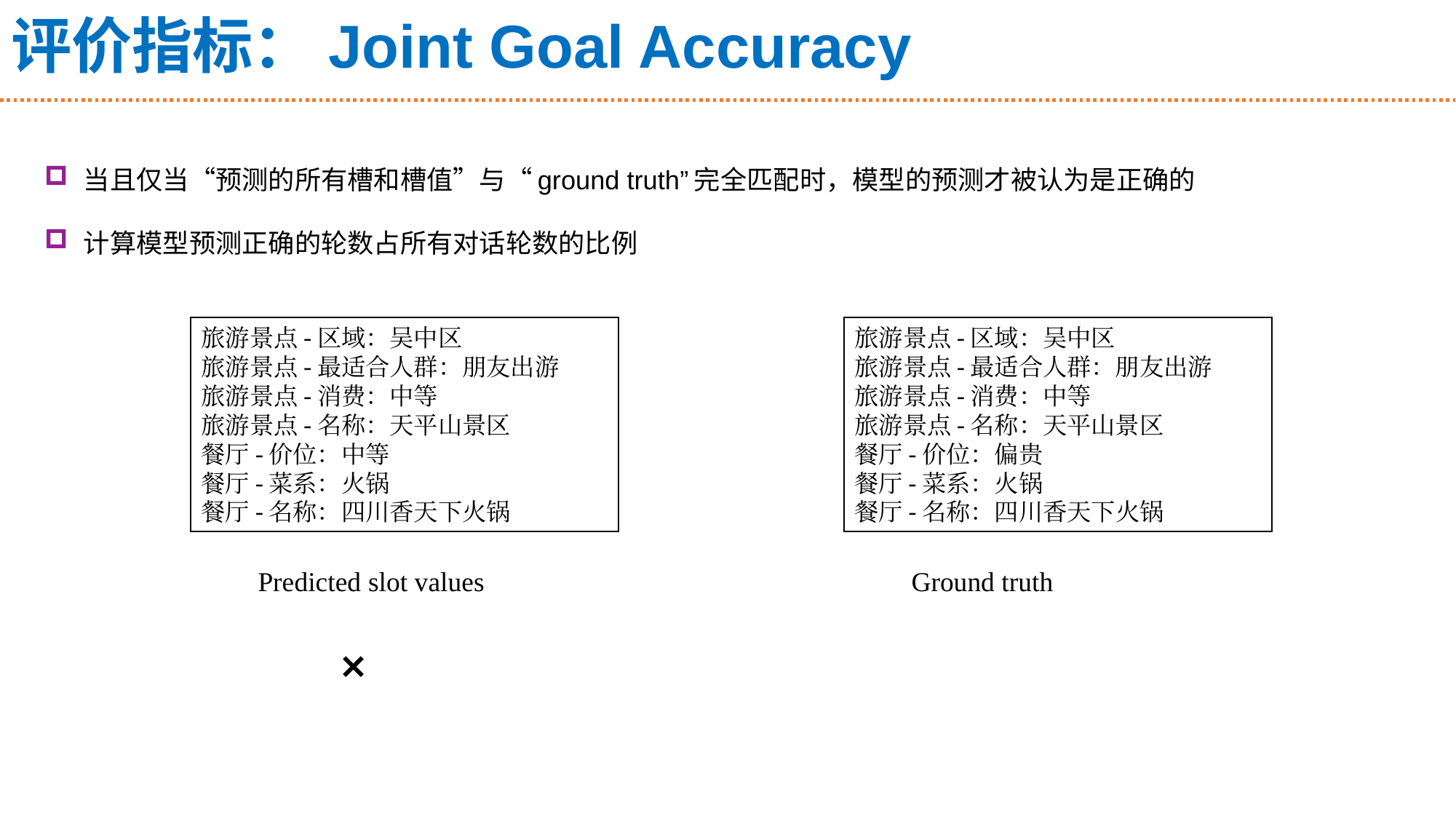

# 评价指标：Joint Goal Accuracy
 当且仅当“预测的所有槽和槽值”与“ground truth”完全匹配时，模型的预测才被认为是正确的
 计算模型预测正确的轮数占所有对话轮数的比例
旅游景点-区域：吴中区
旅游景点-最适合人群：朋友出游
旅游景点-消费：中等
旅游景点-名称：天平山景区
餐厅-价位：中等
餐厅-菜系：火锅
餐厅-名称：四川香天下火锅
旅游景点-区域：吴中区
旅游景点-最适合人群：朋友出游
旅游景点-消费：中等
旅游景点-名称：天平山景区
餐厅-价位：偏贵
餐厅-菜系：火锅
餐厅-名称：四川香天下火锅
Predicted slot values
Ground truth
❌